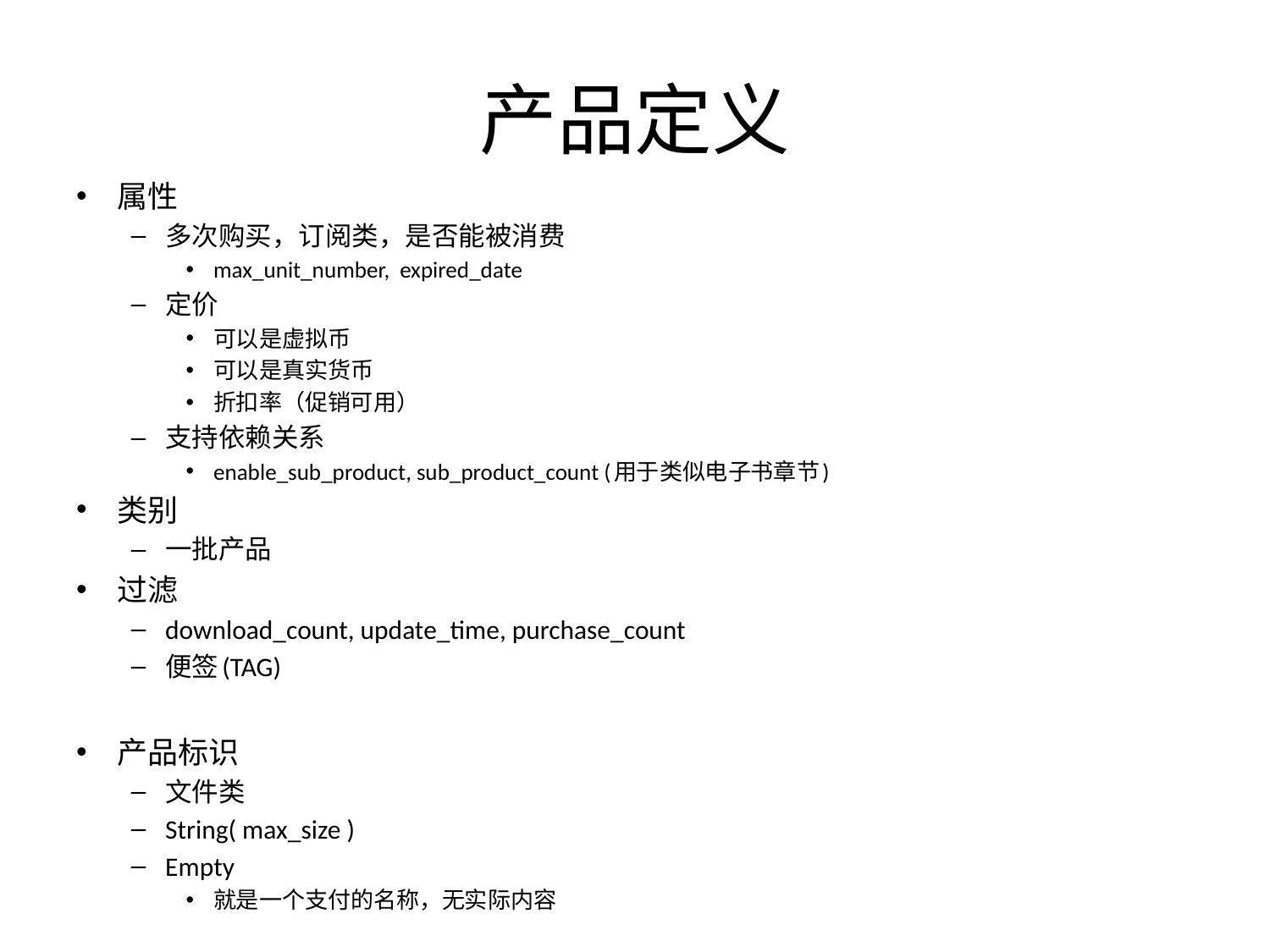

# 产品定义
属性
多次购买，订阅类，是否能被消费
max_unit_number,  expired_date
定价
可以是虚拟币
可以是真实货币
折扣率（促销可用）
支持依赖关系
enable_sub_product, sub_product_count (用于类似电子书章节)
类别
一批产品
过滤
download_count, update_time, purchase_count
便签(TAG)

产品标识
文件类
String( max_size )
Empty
就是一个支付的名称，无实际内容